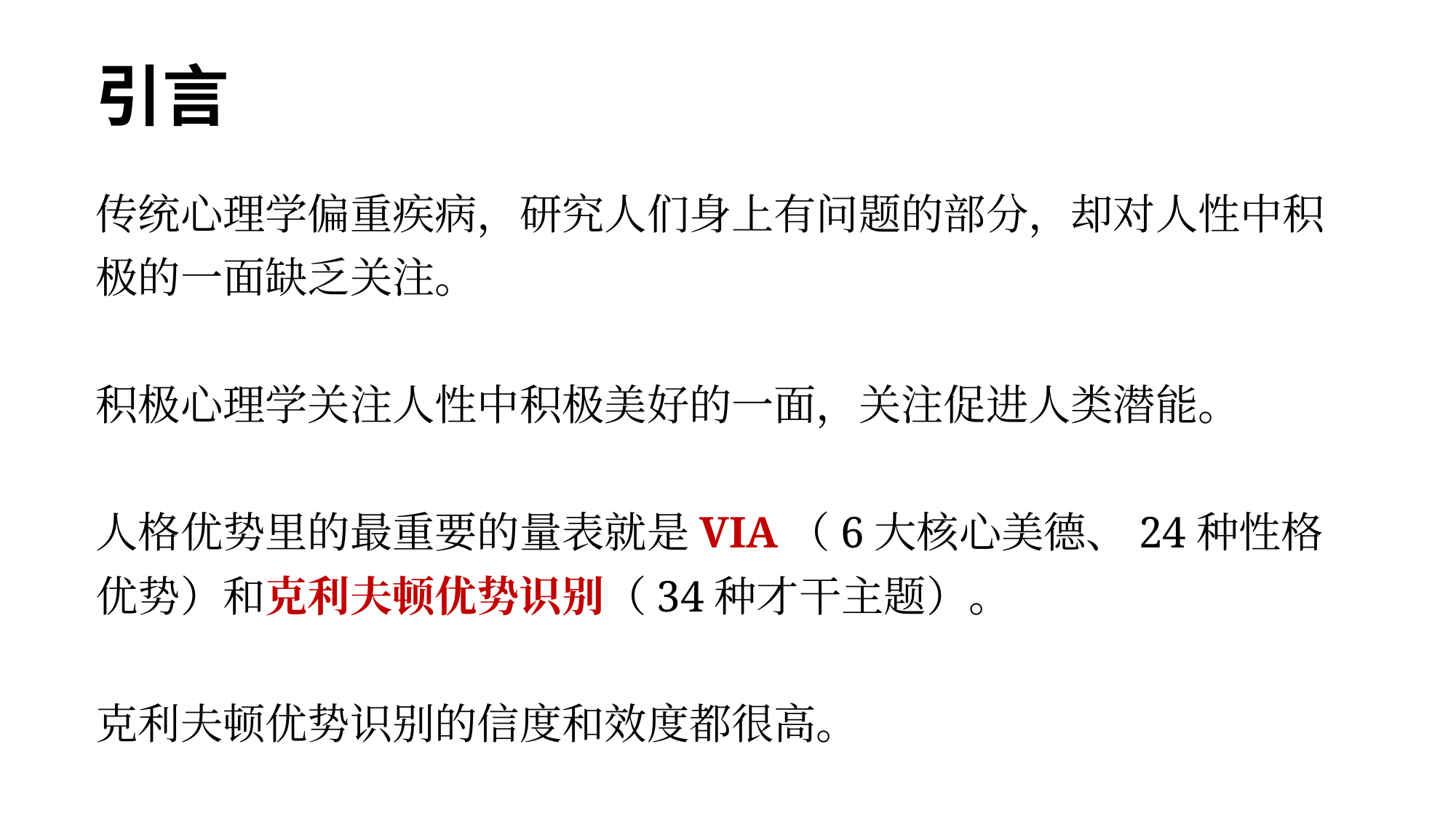

# 引言
传统心理学偏重疾病，研究人们身上有问题的部分，却对人性中积极的一面缺乏关注。

积极心理学关注人性中积极美好的一面，关注促进人类潜能。

人格优势里的最重要的量表就是VIA（6大核心美德、24种性格优势）和克利夫顿优势识别（34种才干主题）。

克利夫顿优势识别的信度和效度都很高。